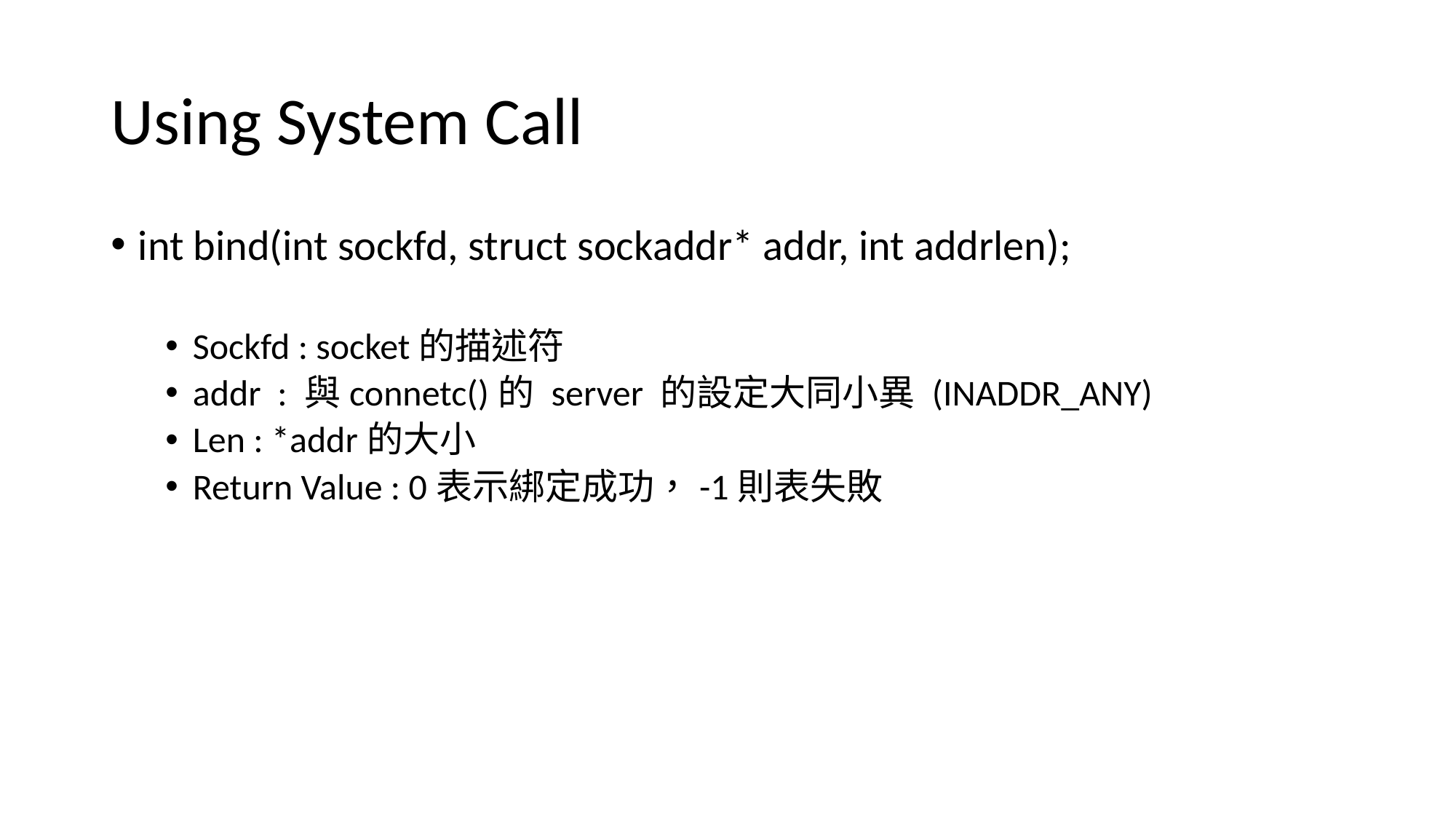

# Using System Call
int bind(int sockfd, struct sockaddr* addr, int addrlen);
Sockfd : socket的描述符
addr  : 與connetc()的 server 的設定大同小異 (INADDR_ANY)
Len : *addr的大小
Return Value : 0表示綁定成功，-1則表失敗